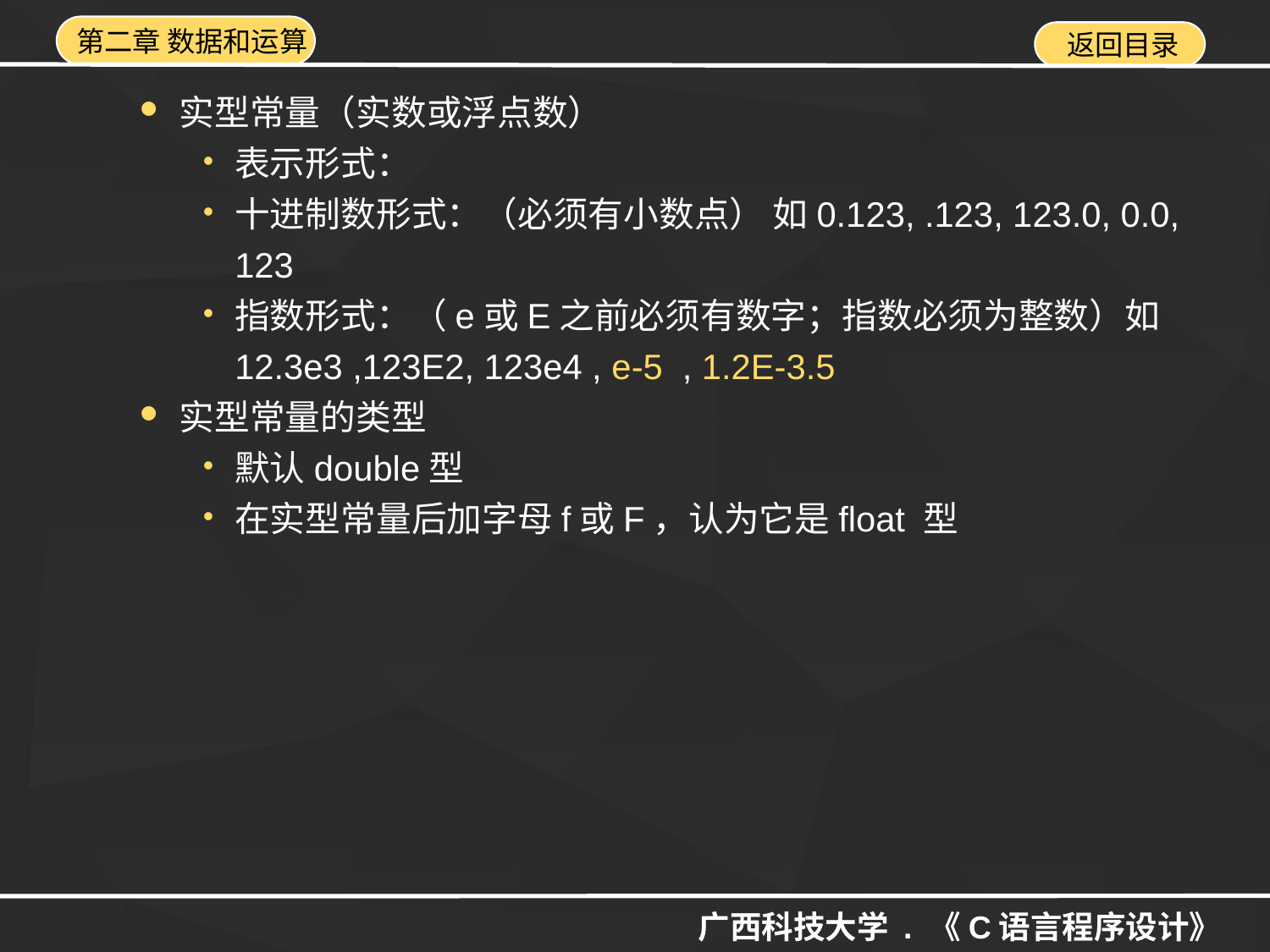

实型常量（实数或浮点数）
表示形式：
十进制数形式：（必须有小数点） 如0.123, .123, 123.0, 0.0, 123
指数形式：（e或E之前必须有数字；指数必须为整数）如12.3e3 ,123E2, 123e4 , e-5  , 1.2E-3.5
实型常量的类型
默认double型
在实型常量后加字母f或F，认为它是float 型